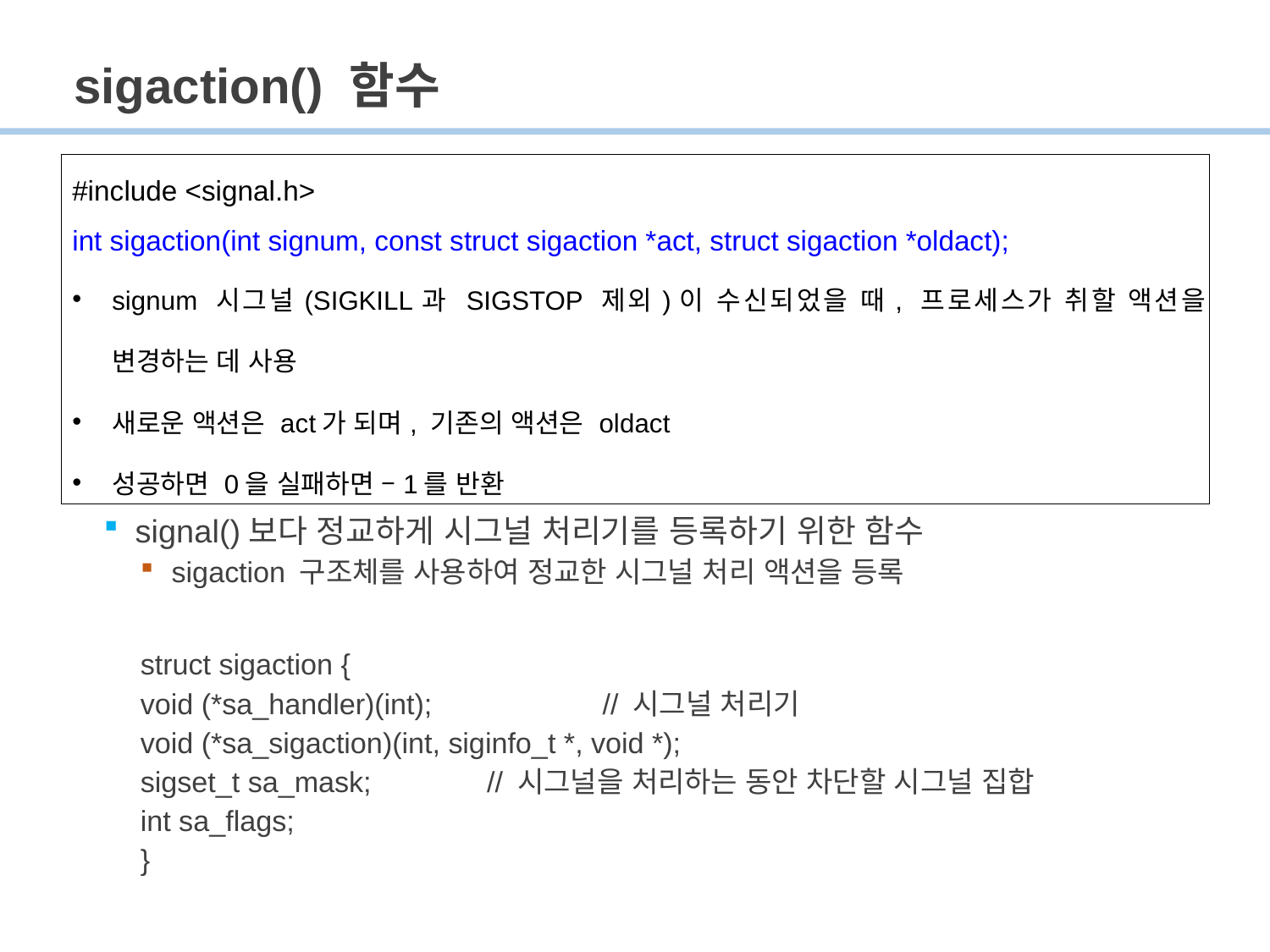

# sigaction() 함수
| #include <signal.h> int sigaction(int signum, const struct sigaction \*act, struct sigaction \*oldact); signum 시그널(SIGKILL과 SIGSTOP 제외)이 수신되었을 때, 프로세스가 취할 액션을 변경하는 데 사용 새로운 액션은 act가 되며, 기존의 액션은 oldact 성공하면 0을 실패하면 –1를 반환 |
| --- |

signal()보다 정교하게 시그널 처리기를 등록하기 위한 함수
sigaction 구조체를 사용하여 정교한 시그널 처리 액션을 등록

struct sigaction {
	void (*sa_handler)(int);       	// 시그널 처리기
	void (*sa_sigaction)(int, siginfo_t *, void *);
	sigset_t sa_mask; 		// 시그널을 처리하는 동안 차단할 시그널 집합
	int sa_flags;
}